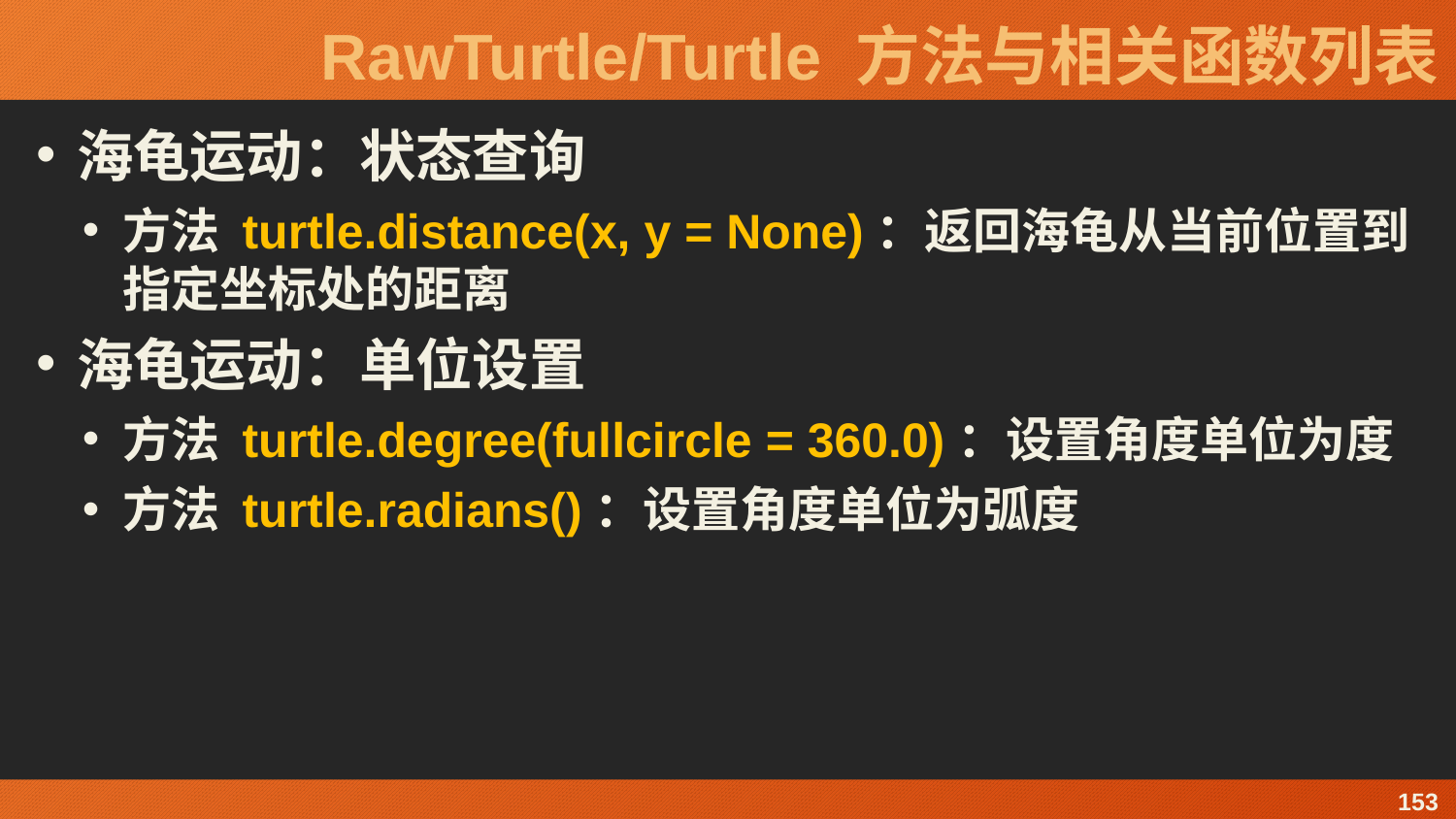

# RawTurtle/Turtle 方法与相关函数列表
海龟运动：状态查询
方法 turtle.distance(x, y = None)：返回海龟从当前位置到指定坐标处的距离
海龟运动：单位设置
方法 turtle.degree(fullcircle = 360.0)：设置角度单位为度
方法 turtle.radians()：设置角度单位为弧度
153